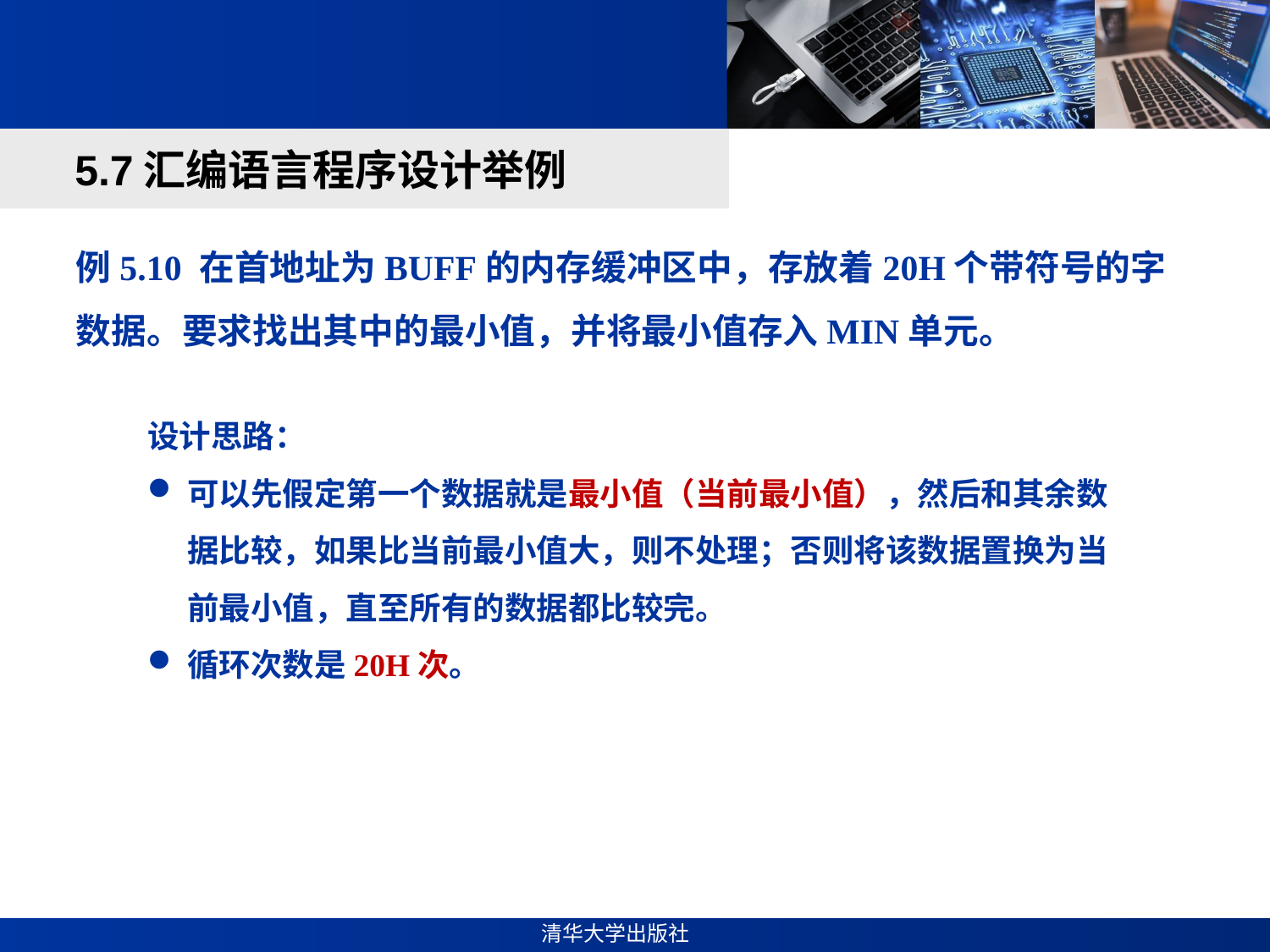

#
5.7汇编语言程序设计举例

例5.10 在首地址为BUFF的内存缓冲区中，存放着20H个带符号的字数据。要求找出其中的最小值，并将最小值存入MIN单元。
设计思路：
可以先假定第一个数据就是最小值（当前最小值），然后和其余数据比较，如果比当前最小值大，则不处理；否则将该数据置换为当前最小值，直至所有的数据都比较完。
循环次数是20H次。